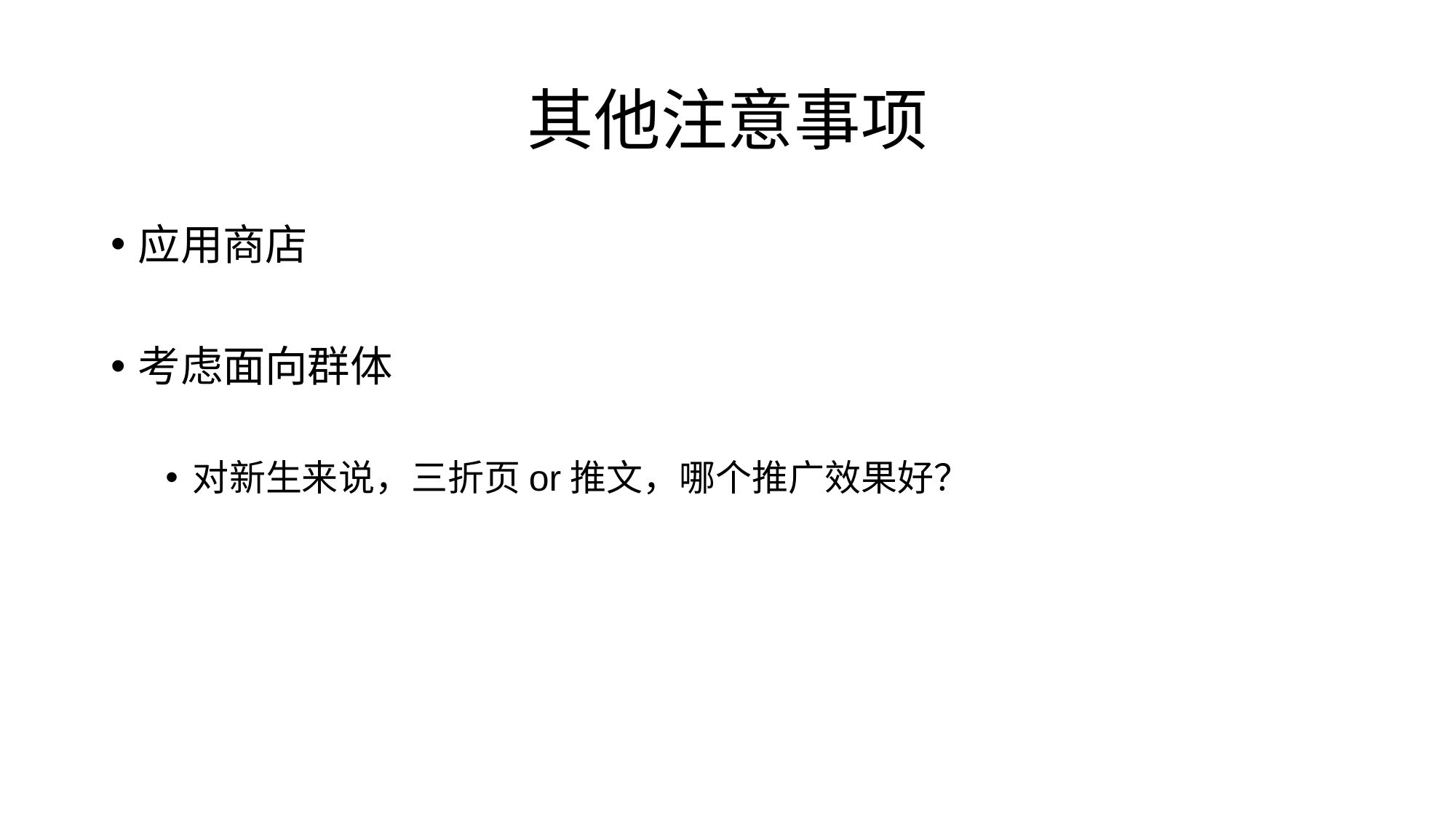

# 其他注意事项
应用商店

考虑面向群体

对新生来说，三折页or推文，哪个推广效果好？